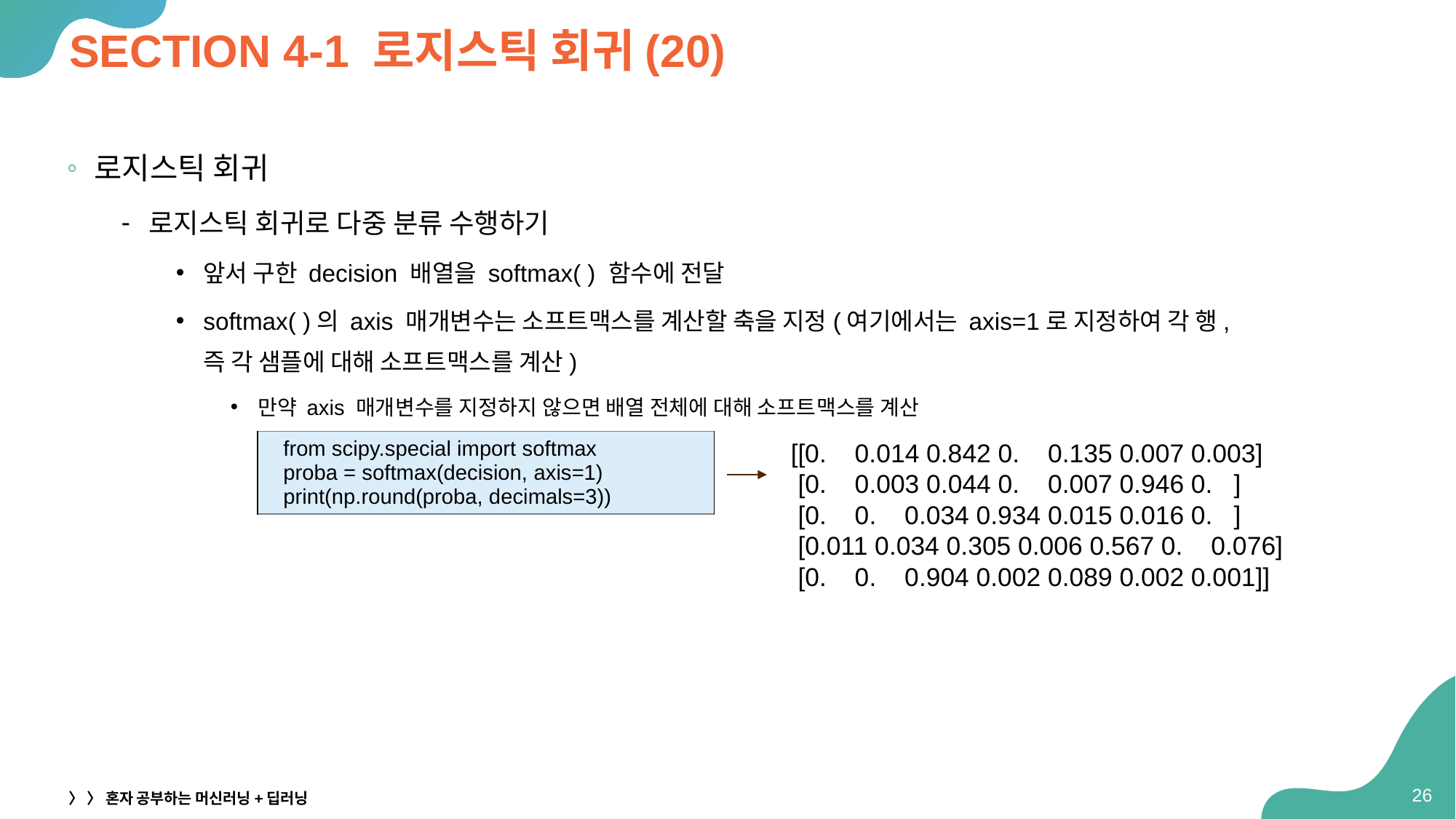

# SECTION 4-1 로지스틱 회귀(20)
로지스틱 회귀
로지스틱 회귀로 다중 분류 수행하기
앞서 구한 decision 배열을 softmax( ) 함수에 전달
softmax( )의 axis 매개변수는 소프트맥스를 계산할 축을 지정(여기에서는 axis=1로 지정하여 각 행,
즉 각 샘플에 대해 소프트맥스를 계산)
만약 axis 매개변수를 지정하지 않으면 배열 전체에 대해 소프트맥스를 계산
[[0.    0.014 0.842 0.    0.135 0.007 0.003]
 [0.    0.003 0.044 0.    0.007 0.946 0.   ]
 [0.    0.    0.034 0.934 0.015 0.016 0.   ]
 [0.011 0.034 0.305 0.006 0.567 0.    0.076]
 [0.    0.    0.904 0.002 0.089 0.002 0.001]]
| from scipy.special import softmax proba = softmax(decision, axis=1) print(np.round(proba, decimals=3)) |
| --- |
26
〉 〉 혼자 공부하는 머신러닝+딥러닝